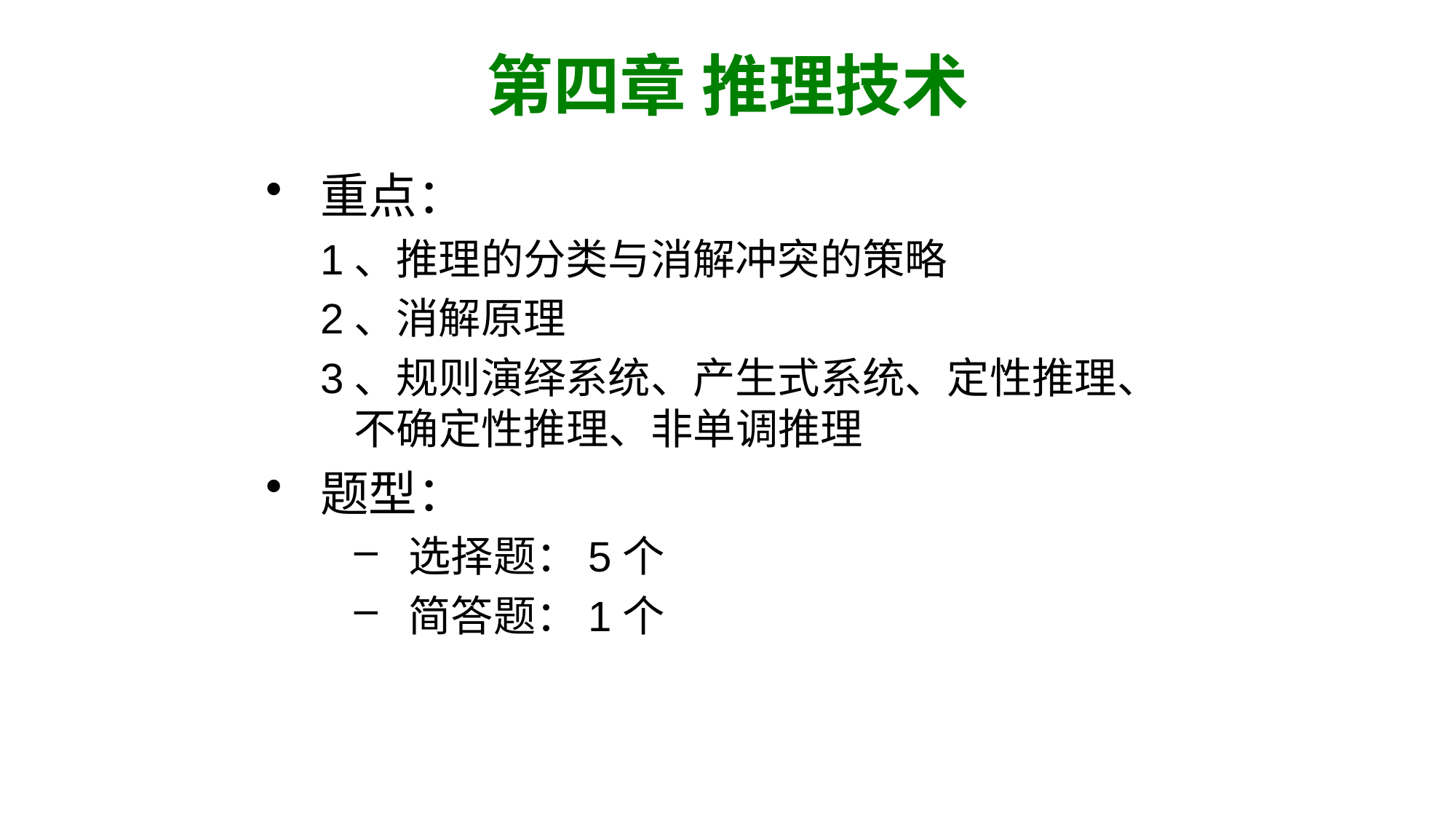

第四章 推理技术
重点：
1、推理的分类与消解冲突的策略
2、消解原理
3、规则演绎系统、产生式系统、定性推理、不确定性推理、非单调推理
题型：
选择题：5个
简答题：1个